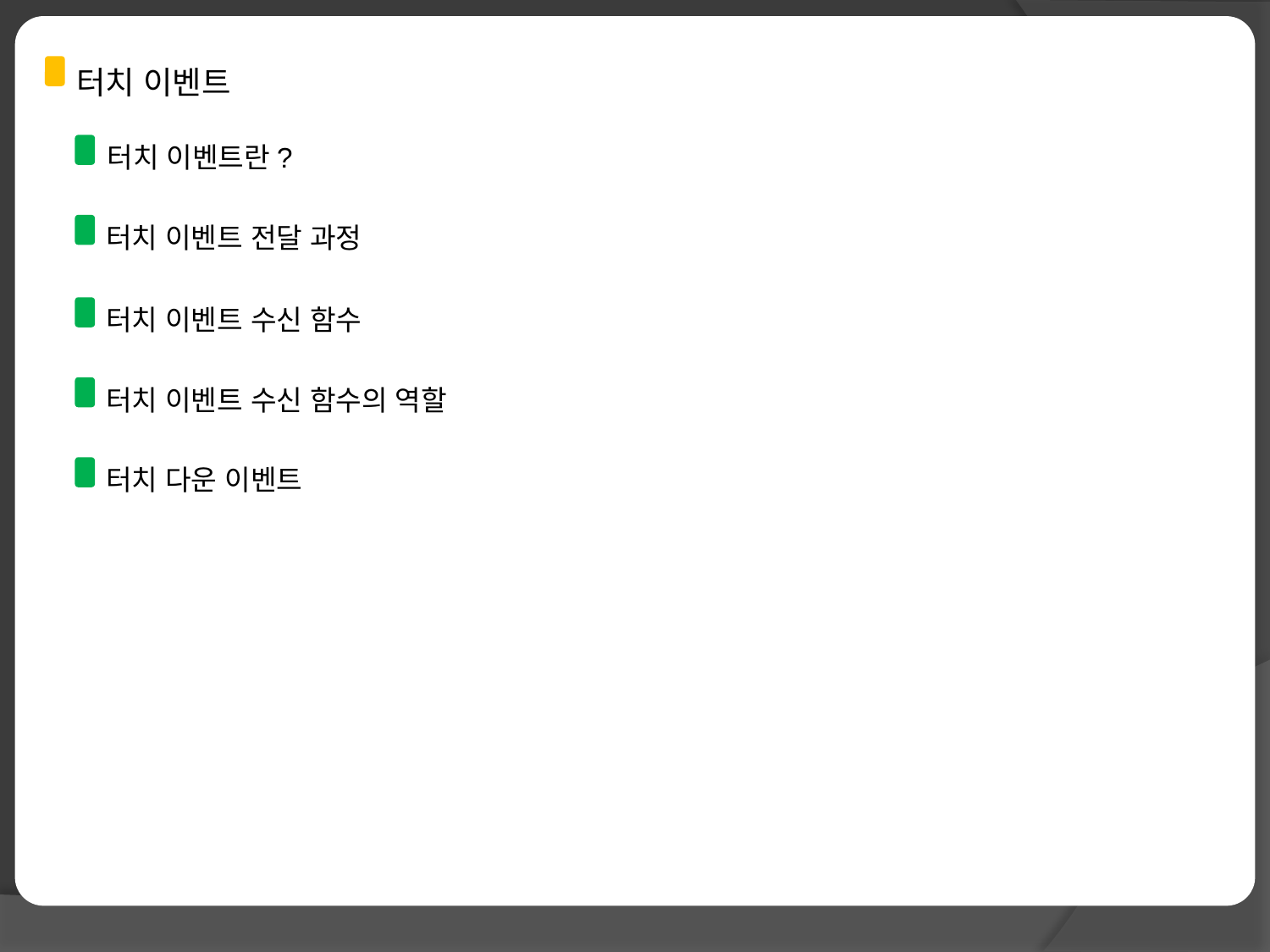

터치 이벤트
터치 이벤트란?

터치 이벤트 전달 과정

터치 이벤트 수신 함수

터치 이벤트 수신 함수의 역할

터치 다운 이벤트